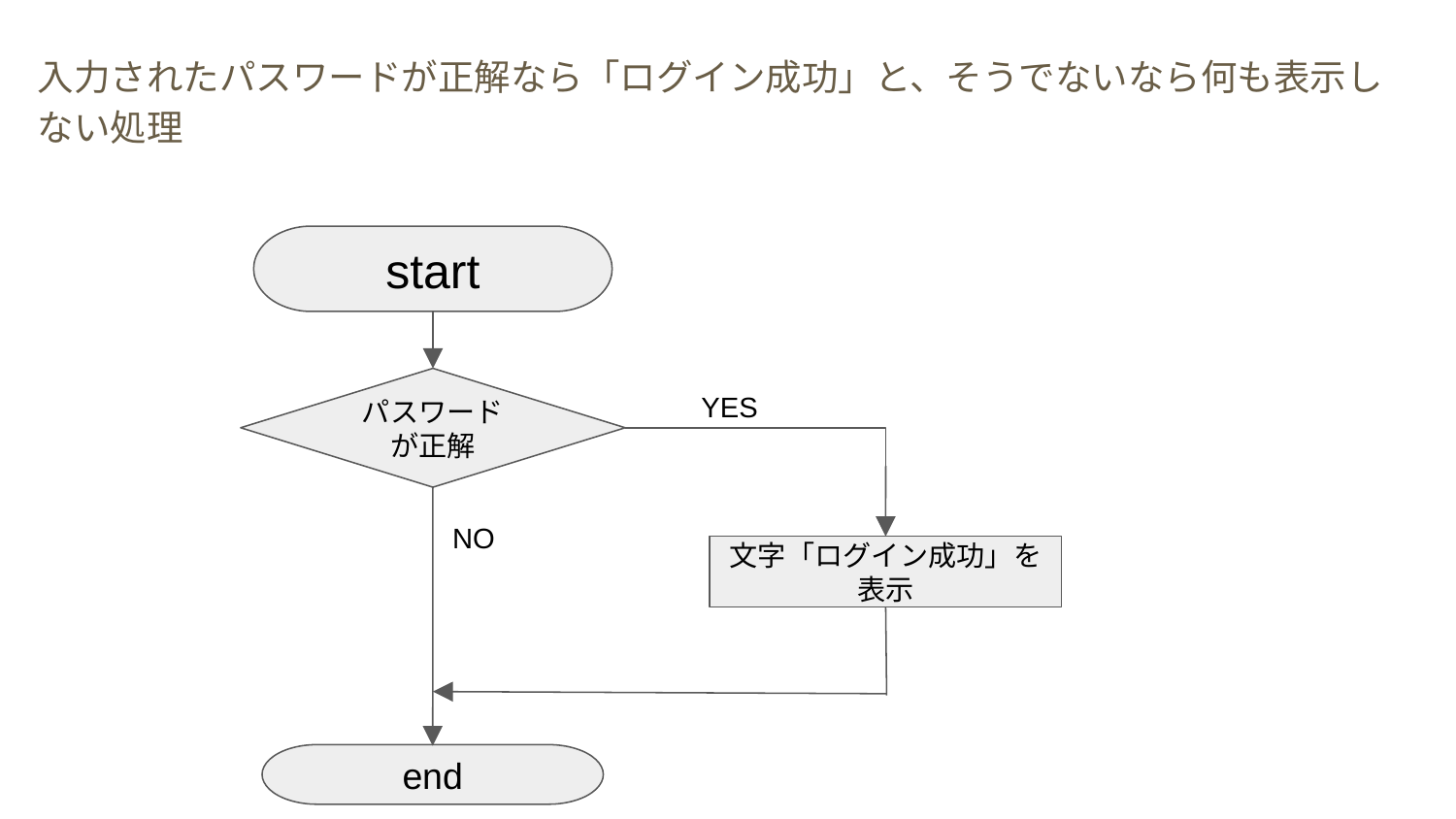

入力されたパスワードが正解なら「ログイン成功」と、そうでないなら何も表示しない処理
start
パスワードが正解
YES
NO
文字「ログイン成功」を表示
end